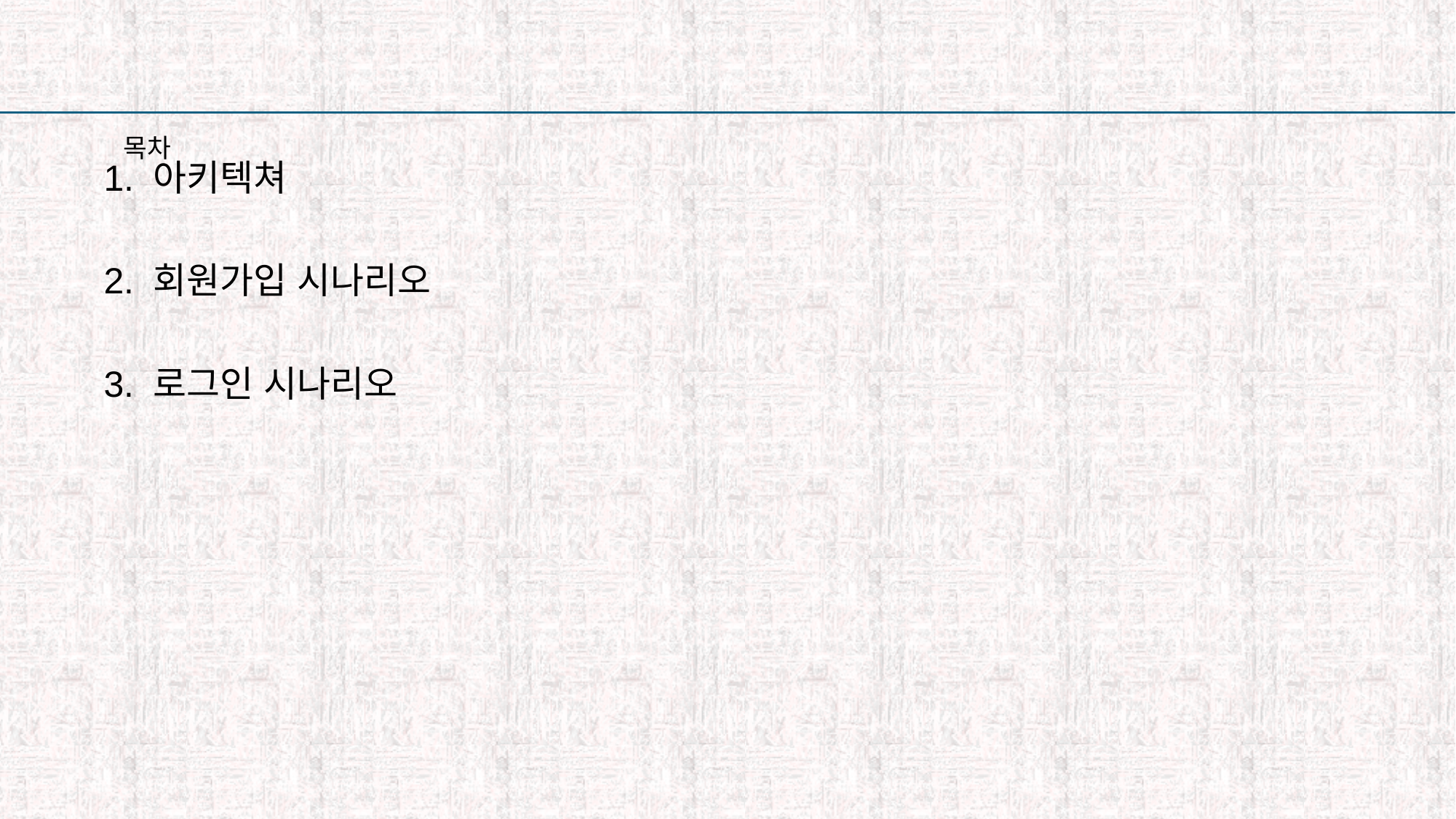

# 목차
1. 아키텍쳐
2. 회원가입 시나리오
3. 로그인 시나리오